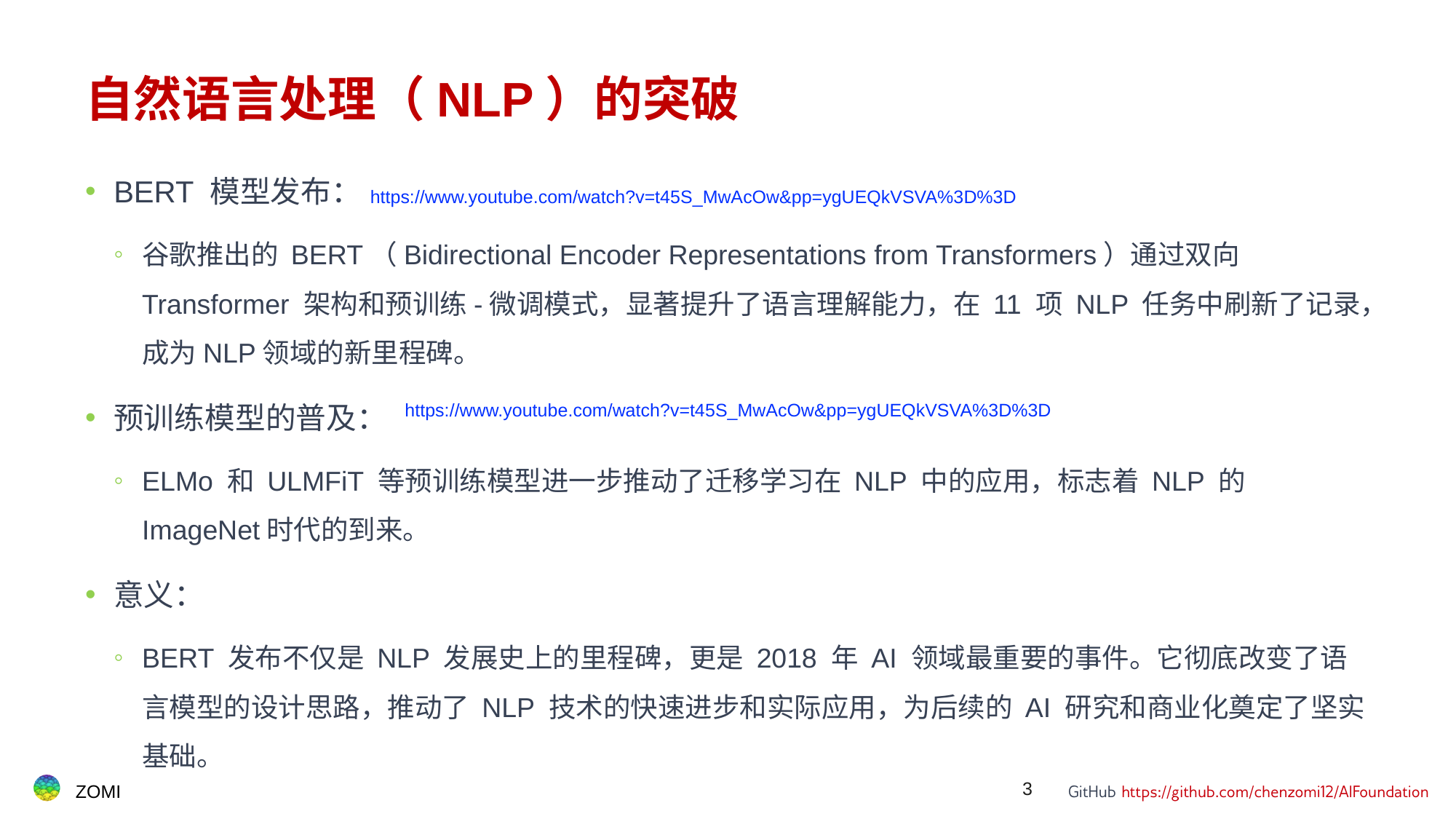

# 自然语言处理（NLP）的突破
BERT 模型发布：
谷歌推出的 BERT（Bidirectional Encoder Representations from Transformers）通过双向 Transformer 架构和预训练-微调模式，显著提升了语言理解能力，在 11 项 NLP 任务中刷新了记录，成为NLP领域的新里程碑。
预训练模型的普及：
ELMo 和 ULMFiT 等预训练模型进一步推动了迁移学习在 NLP 中的应用，标志着 NLP 的 ImageNet时代的到来。
意义：
BERT 发布不仅是 NLP 发展史上的里程碑，更是 2018 年 AI 领域最重要的事件。它彻底改变了语言模型的设计思路，推动了 NLP 技术的快速进步和实际应用，为后续的 AI 研究和商业化奠定了坚实基础。

https://www.youtube.com/watch?v=t45S_MwAcOw&pp=ygUEQkVSVA%3D%3D
https://www.youtube.com/watch?v=t45S_MwAcOw&pp=ygUEQkVSVA%3D%3D